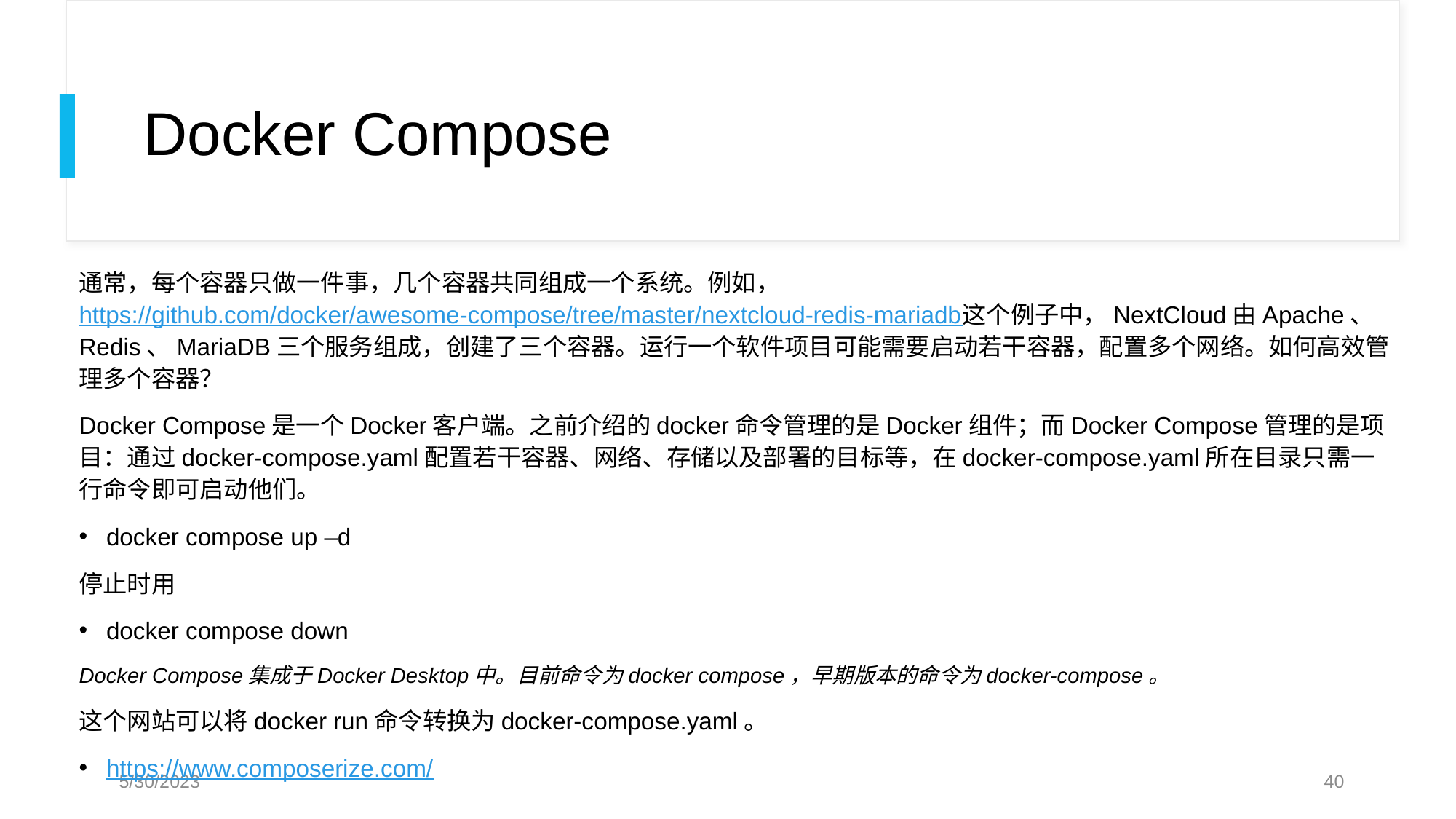

# Docker Compose
通常，每个容器只做一件事，几个容器共同组成一个系统。例如，https://github.com/docker/awesome-compose/tree/master/nextcloud-redis-mariadb这个例子中，NextCloud由Apache、Redis、MariaDB三个服务组成，创建了三个容器。运行一个软件项目可能需要启动若干容器，配置多个网络。如何高效管理多个容器？
Docker Compose是一个Docker客户端。之前介绍的docker命令管理的是Docker组件；而Docker Compose管理的是项目：通过docker-compose.yaml配置若干容器、网络、存储以及部署的目标等，在docker-compose.yaml所在目录只需一行命令即可启动他们。
docker compose up –d
停止时用
docker compose down
Docker Compose集成于Docker Desktop中。目前命令为docker compose，早期版本的命令为docker-compose。
这个网站可以将docker run命令转换为docker-compose.yaml。
https://www.composerize.com/

5/30/2023
40